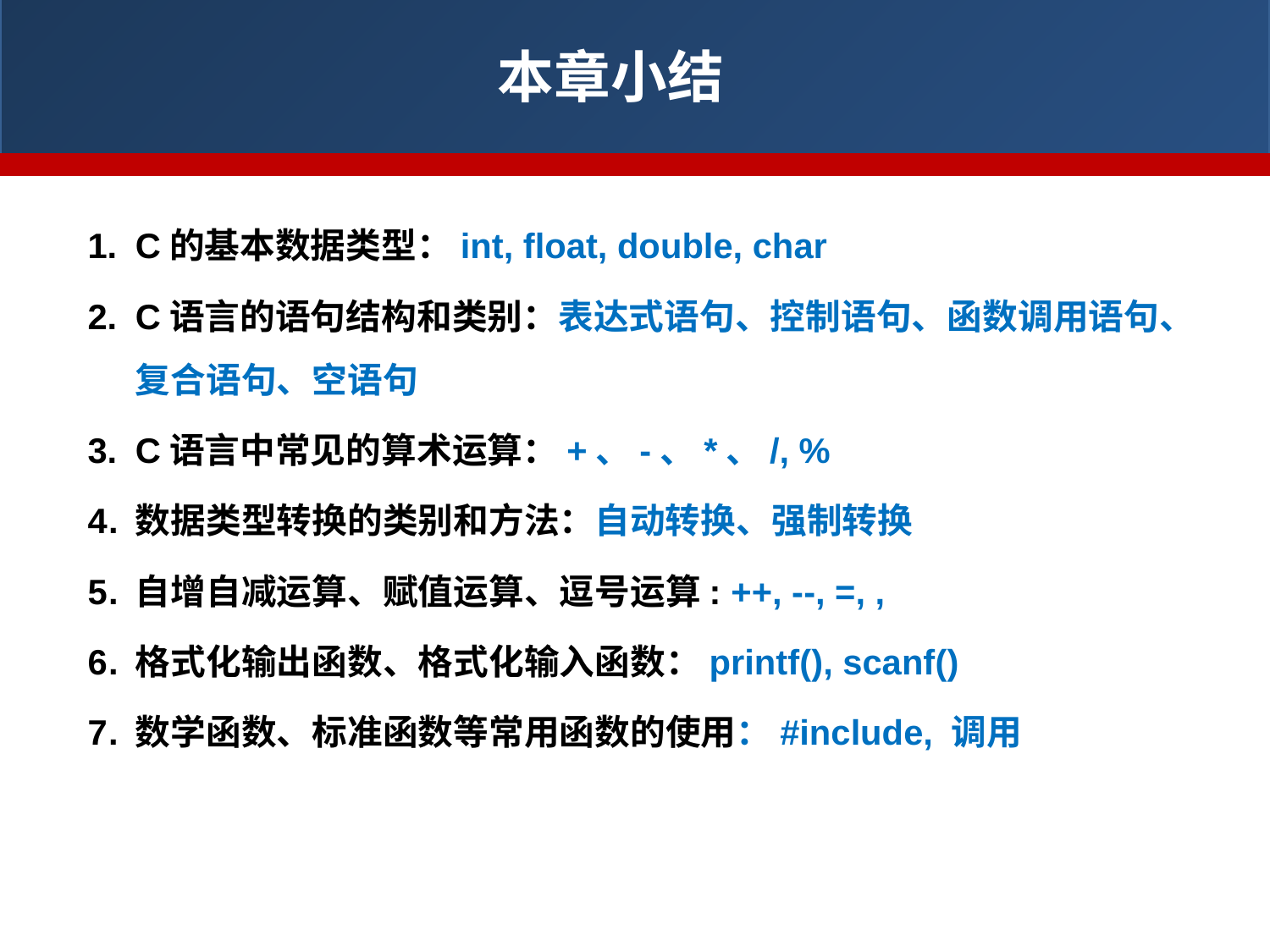

C的基本数据类型：int, float, double, char
C语言的语句结构和类别：表达式语句、控制语句、函数调用语句、复合语句、空语句
C语言中常见的算术运算：+、-、*、/, %
数据类型转换的类别和方法：自动转换、强制转换
自增自减运算、赋值运算、逗号运算: ++, --, =, ,
格式化输出函数、格式化输入函数：printf(), scanf()
数学函数、标准函数等常用函数的使用：#include, 调用